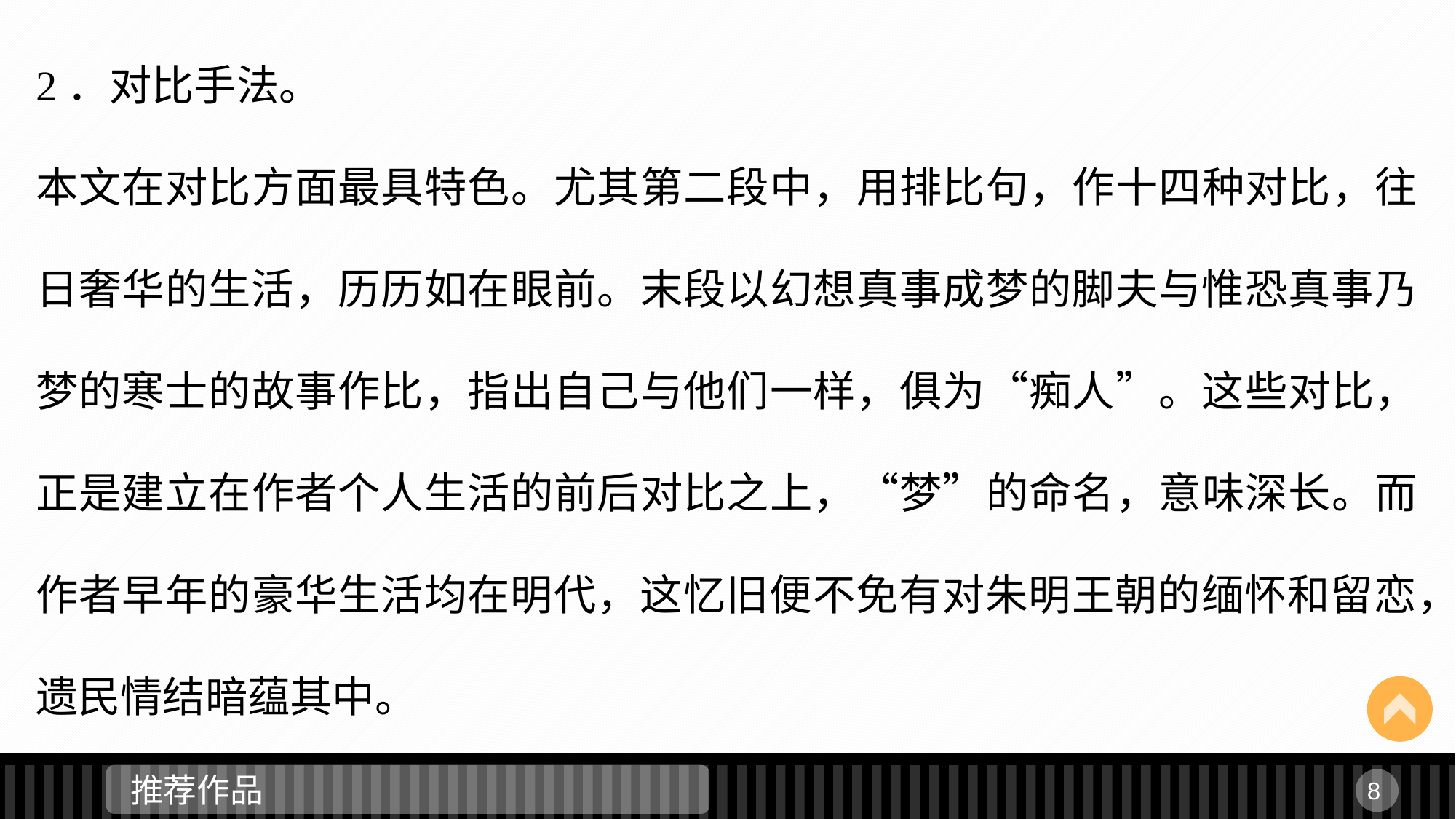

2．对比手法。
本文在对比方面最具特色。尤其第二段中，用排比句，作十四种对比，往日奢华的生活，历历如在眼前。末段以幻想真事成梦的脚夫与惟恐真事乃梦的寒士的故事作比，指出自己与他们一样，俱为“痴人”。这些对比，正是建立在作者个人生活的前后对比之上，“梦”的命名，意味深长。而作者早年的豪华生活均在明代，这忆旧便不免有对朱明王朝的缅怀和留恋，遗民情结暗蕴其中。